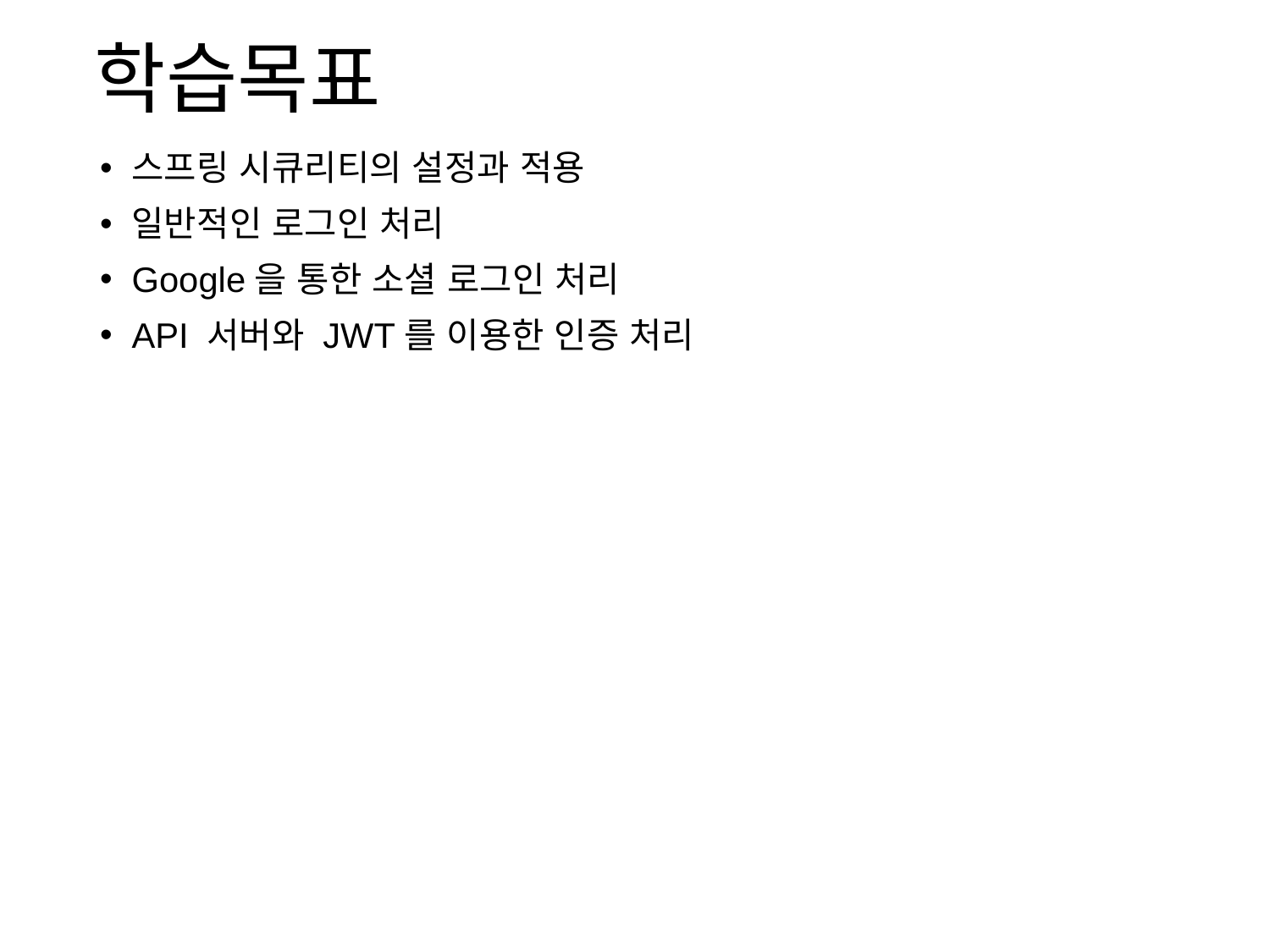

# 학습목표
스프링 시큐리티의 설정과 적용
일반적인 로그인 처리
Google을 통한 소셜 로그인 처리
API 서버와 JWT를 이용한 인증 처리